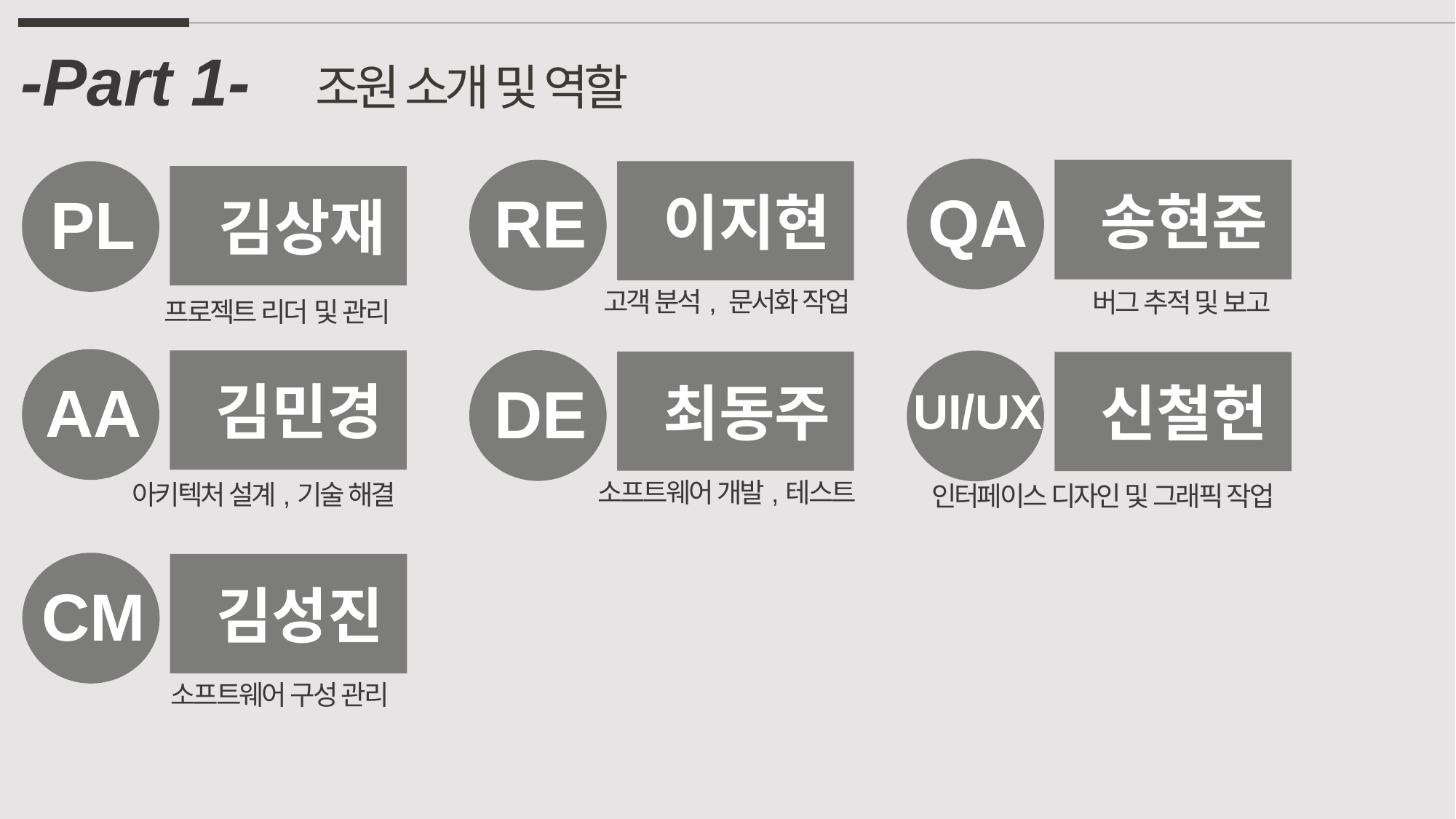

-Part 1-
조원 소개 및 역할

 송현준

 이지현
 김상재
QA
RE
PL
고객 분석, 문서화 작업
버그 추적 및 보고
프로젝트 리더 및 관리

 김민경

 최동주
 신철헌
AA
DE
UI/UX
소프트웨어 개발,테스트
아키텍처 설계,기술 해결
인터페이스 디자인 및 그래픽 작업

 김성진
CM
소프트웨어 구성 관리